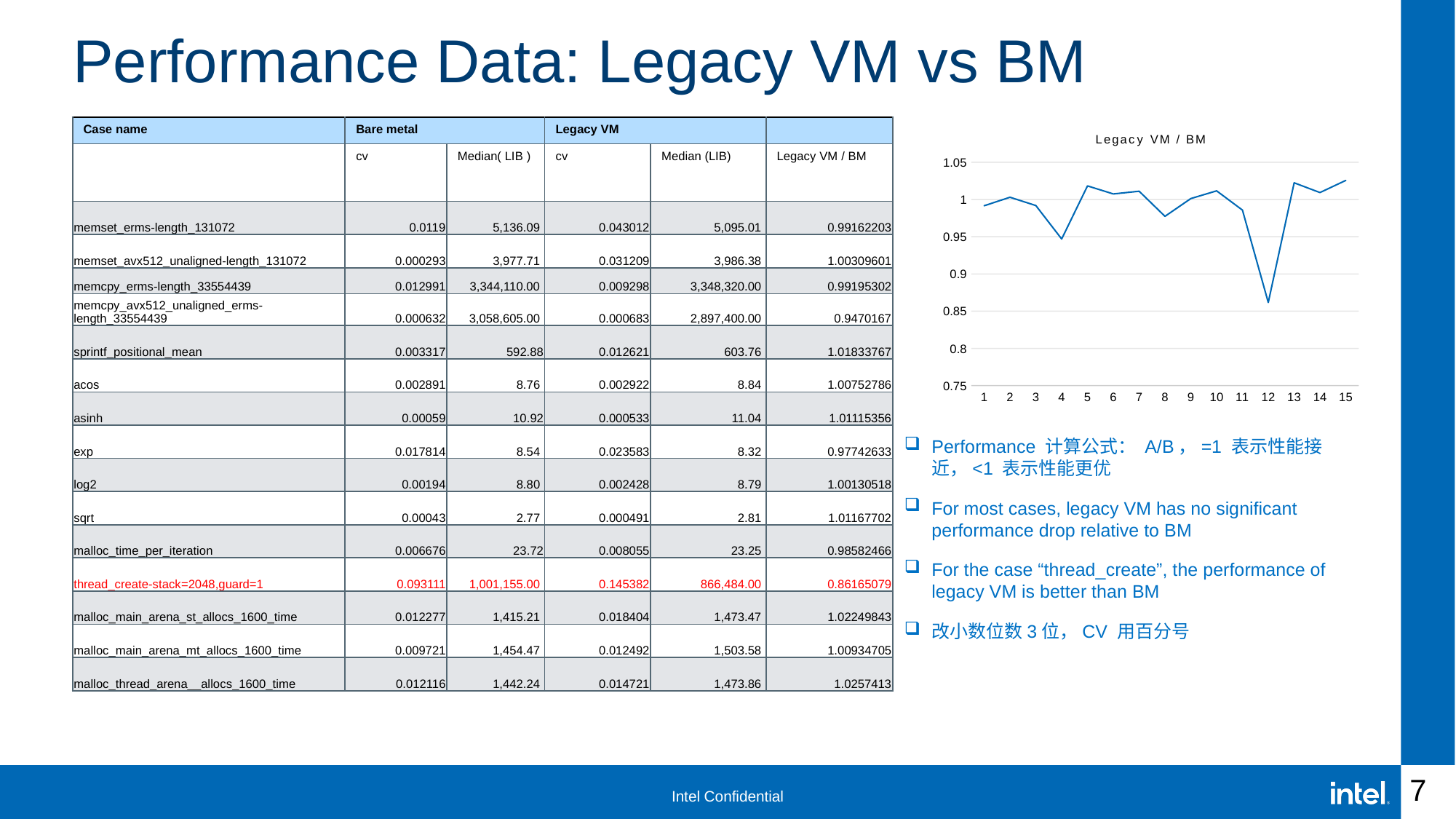

# Performance Data: Legacy VM vs BM
| Case name | Bare metal |  | Legacy VM |  |  |
| --- | --- | --- | --- | --- | --- |
|  | cv | Median( LIB ) | cv | Median (LIB) | Legacy VM / BM |
| memset\_erms-length\_131072 | 0.0119 | 5,136.09 | 0.043012 | 5,095.01 | 0.99162203 |
| memset\_avx512\_unaligned-length\_131072 | 0.000293 | 3,977.71 | 0.031209 | 3,986.38 | 1.00309601 |
| memcpy\_erms-length\_33554439 | 0.012991 | 3,344,110.00 | 0.009298 | 3,348,320.00 | 0.99195302 |
| memcpy\_avx512\_unaligned\_erms-length\_33554439 | 0.000632 | 3,058,605.00 | 0.000683 | 2,897,400.00 | 0.9470167 |
| sprintf\_positional\_mean | 0.003317 | 592.88 | 0.012621 | 603.76 | 1.01833767 |
| acos | 0.002891 | 8.76 | 0.002922 | 8.84 | 1.00752786 |
| asinh | 0.00059 | 10.92 | 0.000533 | 11.04 | 1.01115356 |
| exp | 0.017814 | 8.54 | 0.023583 | 8.32 | 0.97742633 |
| log2 | 0.00194 | 8.80 | 0.002428 | 8.79 | 1.00130518 |
| sqrt | 0.00043 | 2.77 | 0.000491 | 2.81 | 1.01167702 |
| malloc\_time\_per\_iteration | 0.006676 | 23.72 | 0.008055 | 23.25 | 0.98582466 |
| thread\_create-stack=2048,guard=1 | 0.093111 | 1,001,155.00 | 0.145382 | 866,484.00 | 0.86165079 |
| malloc\_main\_arena\_st\_allocs\_1600\_time | 0.012277 | 1,415.21 | 0.018404 | 1,473.47 | 1.02249843 |
| malloc\_main\_arena\_mt\_allocs\_1600\_time | 0.009721 | 1,454.47 | 0.012492 | 1,503.58 | 1.00934705 |
| malloc\_thread\_arena\_\_allocs\_1600\_time | 0.012116 | 1,442.24 | 0.014721 | 1,473.86 | 1.0257413 |

### Chart: Legacy VM / BM

| Category |  |
|---|---|
Performance 计算公式： A/B，=1 表示性能接近，<1 表示性能更优
For most cases, legacy VM has no significant performance drop relative to BM
For the case “thread_create”, the performance of legacy VM is better than BM
改小数位数3位，CV 用百分号

7